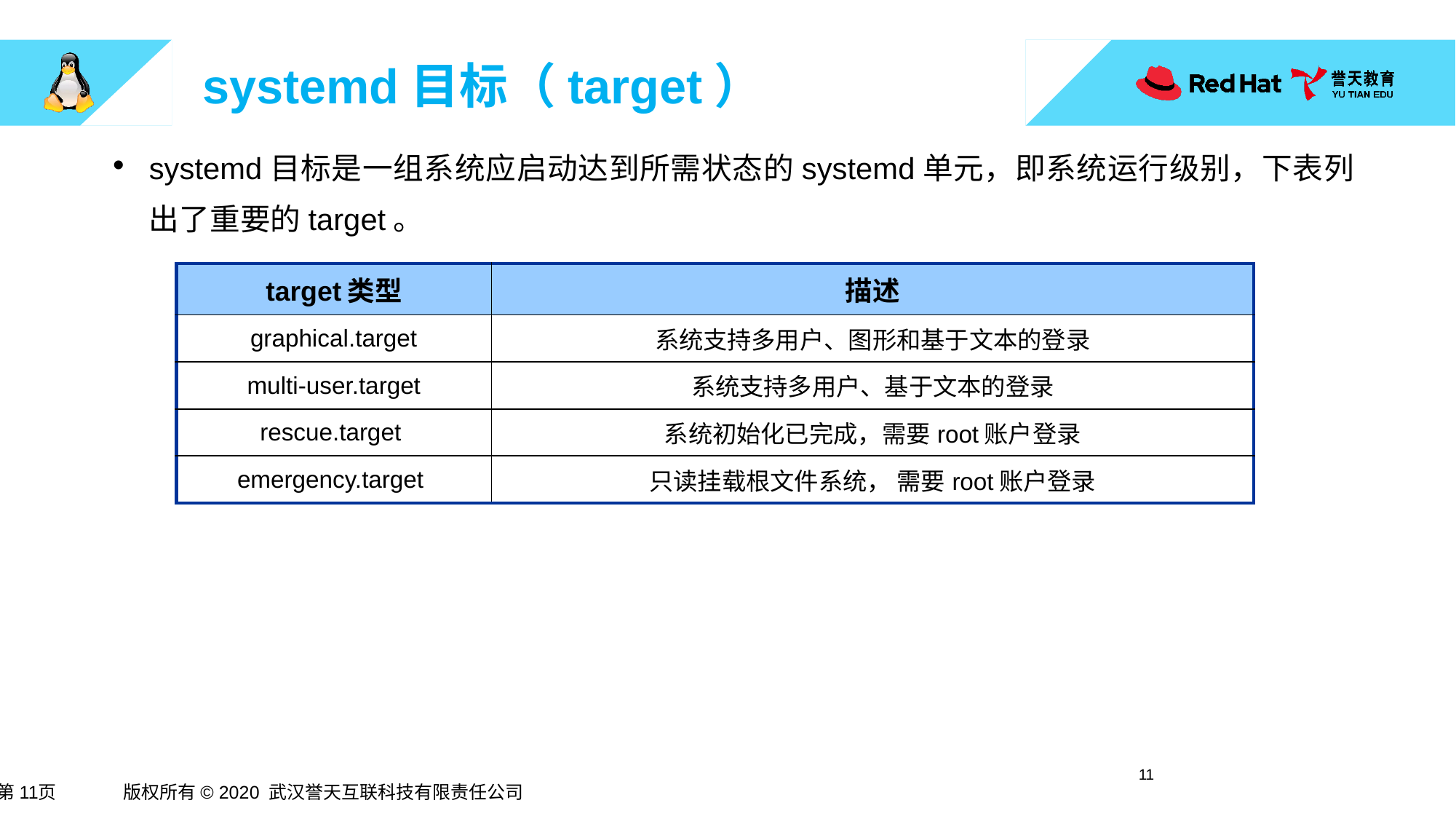

# systemd目标（target）
systemd目标是一组系统应启动达到所需状态的systemd单元，即系统运行级别，下表列出了重要的target。

| target类型 | 描述 |
| --- | --- |
| graphical.target | 系统支持多用户、图形和基于文本的登录 |
| multi-user.target | 系统支持多用户、基于文本的登录 |
| rescue.target | 系统初始化已完成，需要root账户登录 |
| emergency.target | 只读挂载根文件系统， 需要root账户登录 |
11